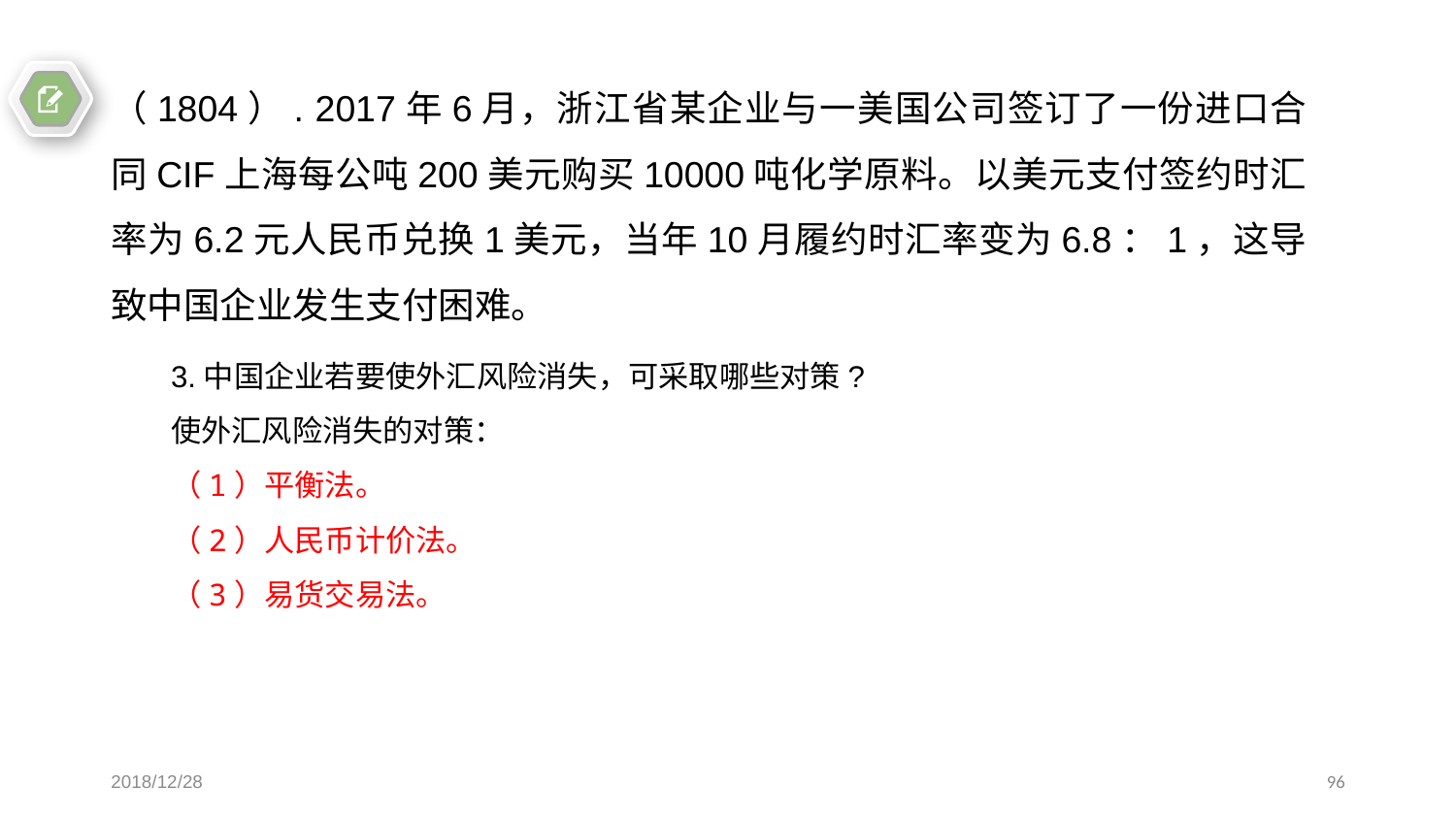

（1804）. 2017年6月，浙江省某企业与一美国公司签订了一份进口合同CIF上海每公吨200美元购买10000吨化学原料。以美元支付签约时汇率为6.2元人民币兑换1美元，当年10月履约时汇率变为6.8：1，这导致中国企业发生支付困难。
3.中国企业若要使外汇风险消失，可采取哪些对策?
使外汇风险消失的对策：
（1）平衡法。
（2）人民币计价法。
（3）易货交易法。
2018/12/28
96